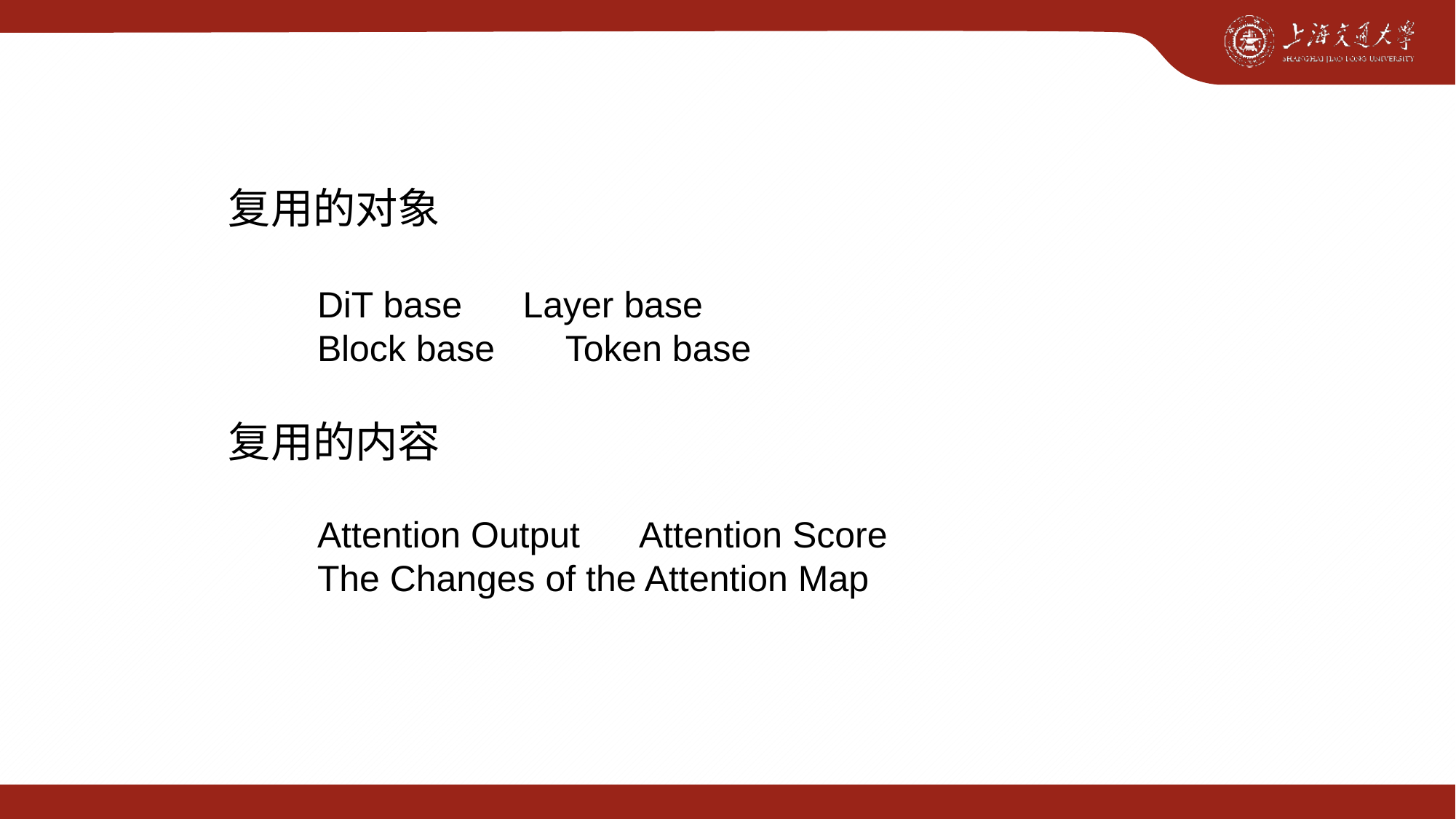

复用的对象
DiT base      Layer base
Block base       Token base
复用的内容
Attention Output      Attention Score
The Changes of the Attention Map